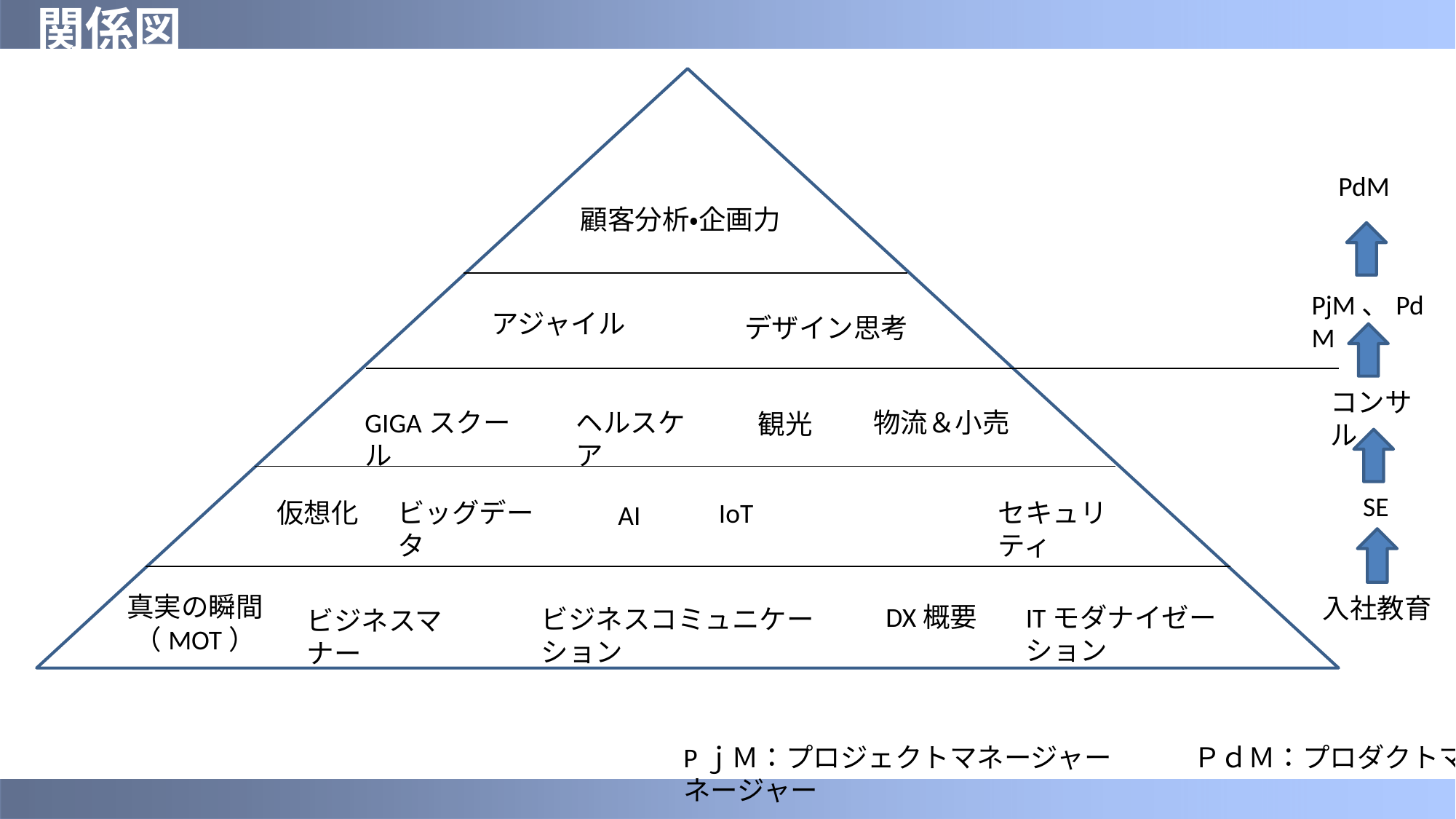

# 関係図

PdM
顧客分析・企画力

PjM、PdM
アジャイル
デザイン思考

コンサル
物流＆小売
GIGAスクール
ヘルスケア
観光

SE
仮想化
ビッグデータ
セキュリティ
IoT
AI

真実の瞬間
（MOT）
入社教育
DX概要
ITモダナイゼーション
ビジネスコミュニケーション
ビジネスマナー
PｊＭ：プロジェクトマネージャー　　　ＰｄＭ：プロダクトマネージャー